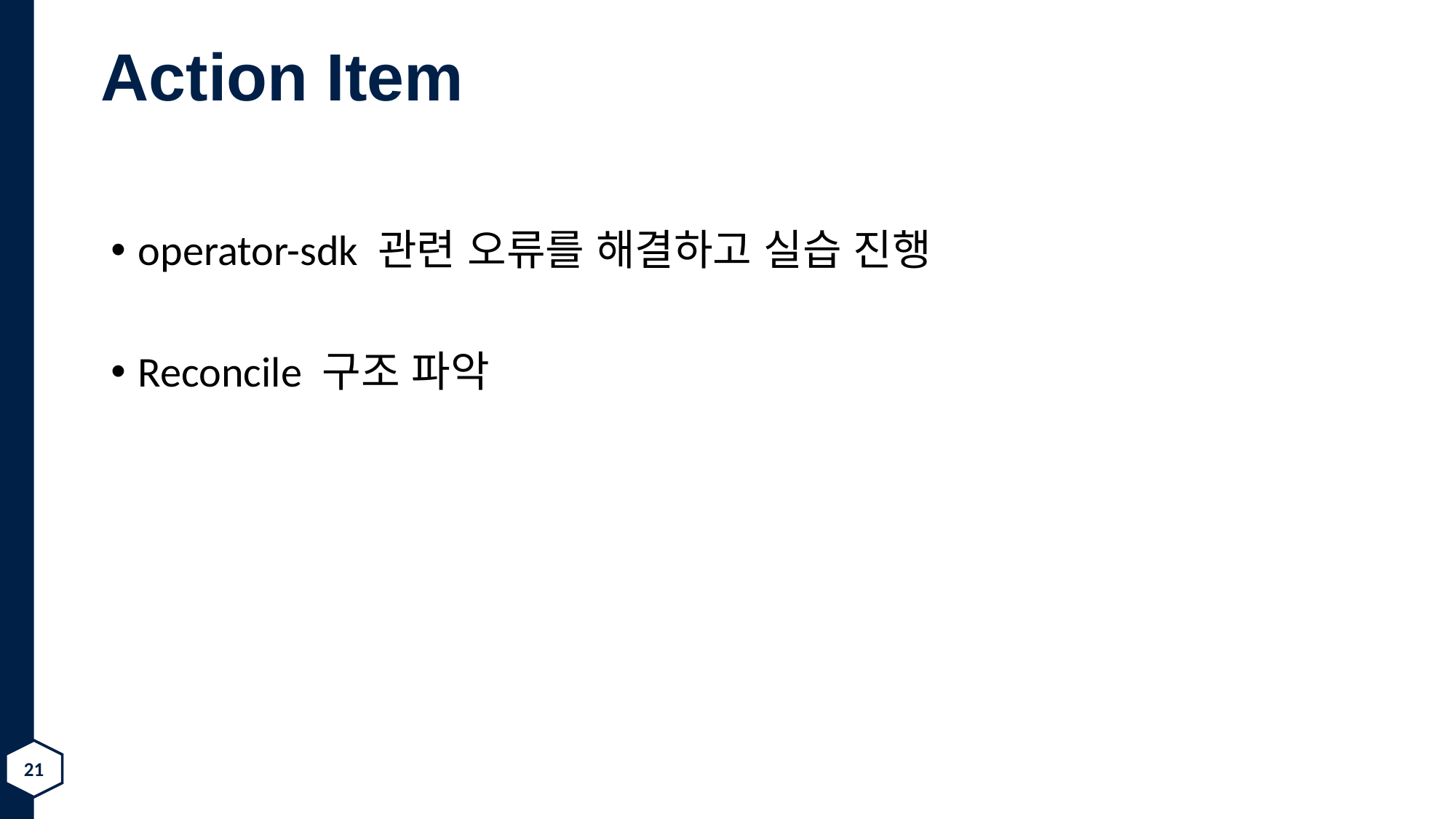

# Action Item
operator-sdk 관련 오류를 해결하고 실습 진행

Reconcile 구조 파악